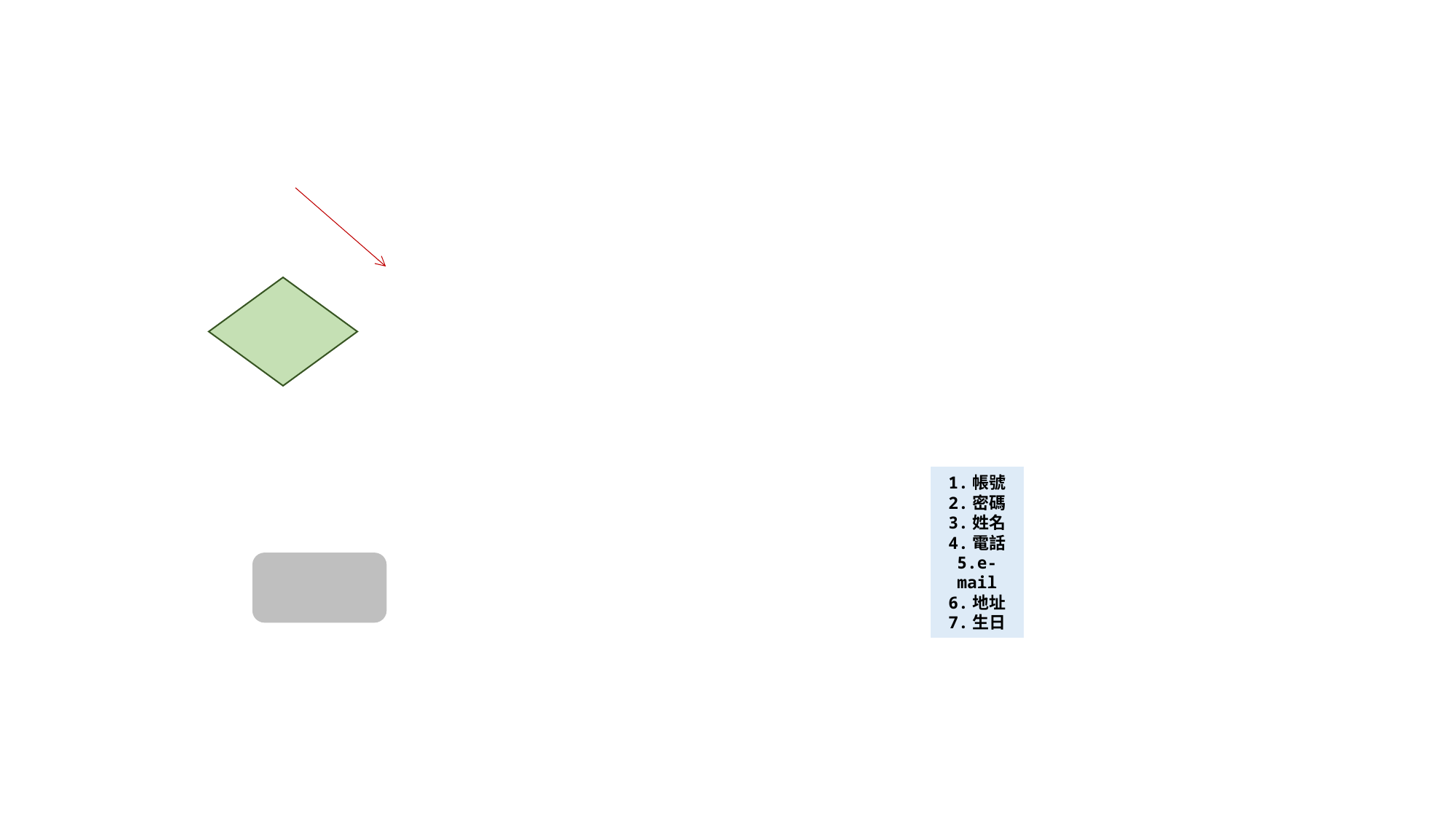

1.帳號
2.密碼
3.姓名
4.電話
5.e-mail
6.地址
7.生日